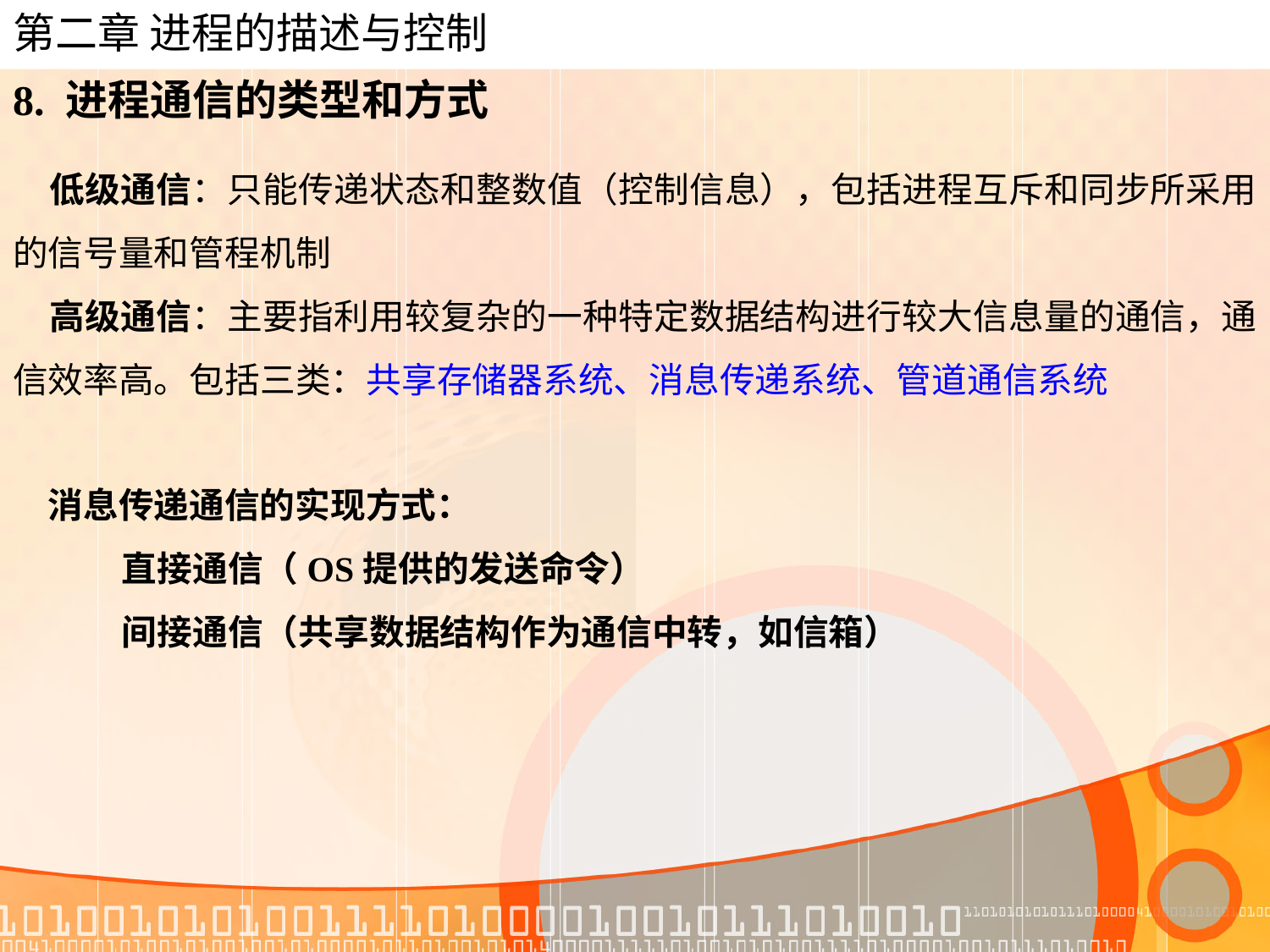

# 第二章 进程的描述与控制
8. 进程通信的类型和方式

低级通信：只能传递状态和整数值（控制信息），包括进程互斥和同步所采用的信号量和管程机制
高级通信：主要指利用较复杂的一种特定数据结构进行较大信息量的通信，通信效率高。包括三类：共享存储器系统、消息传递系统、管道通信系统
消息传递通信的实现方式：
直接通信（OS提供的发送命令）
间接通信（共享数据结构作为通信中转，如信箱）